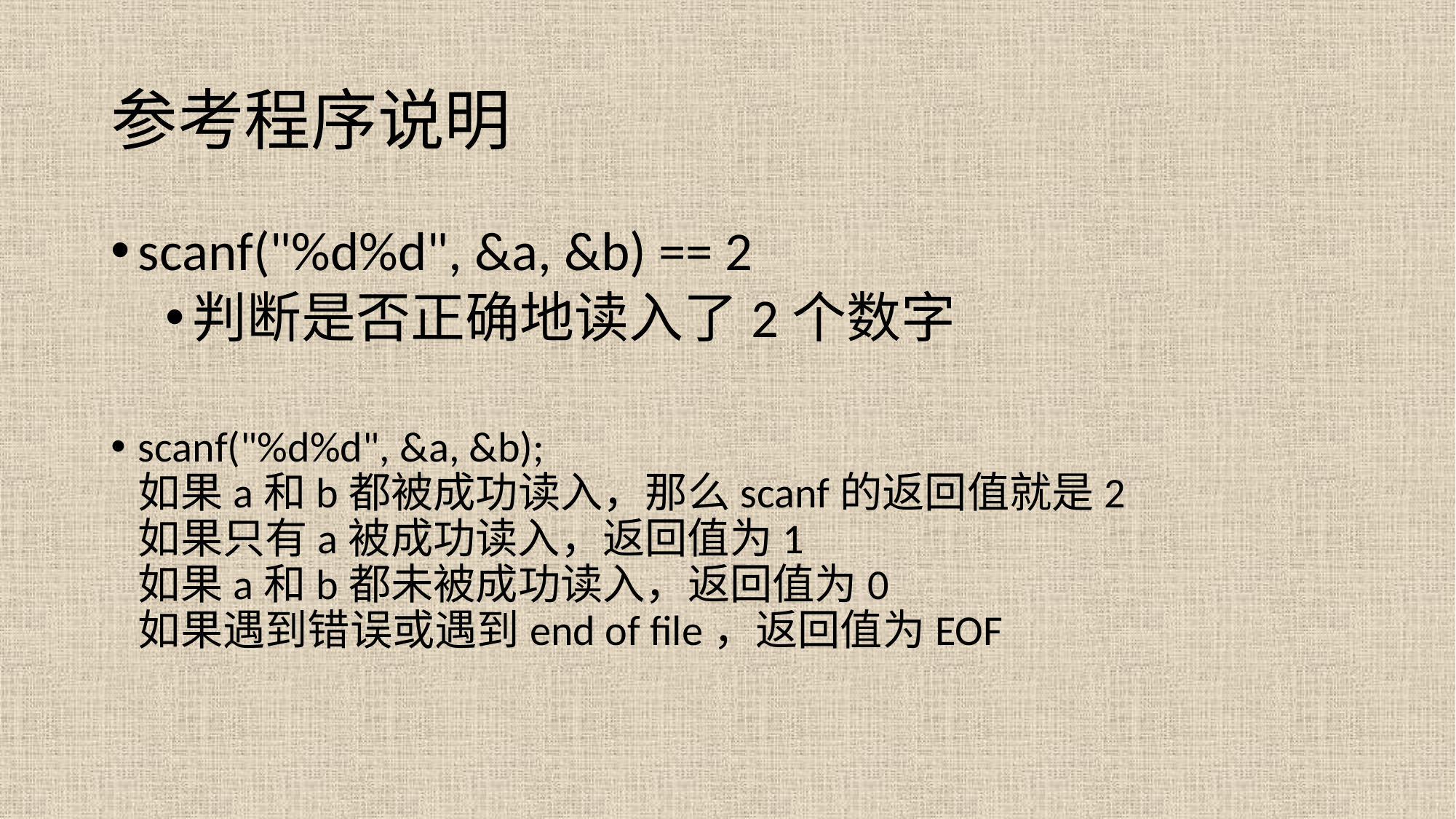

# 参考程序说明
scanf("%d%d", &a, &b) == 2
判断是否正确地读入了2个数字

scanf("%d%d", &a, &b);
如果a和b都被成功读入，那么scanf的返回值就是2
如果只有a被成功读入，返回值为1
如果a和b都未被成功读入，返回值为0
如果遇到错误或遇到end of file，返回值为EOF